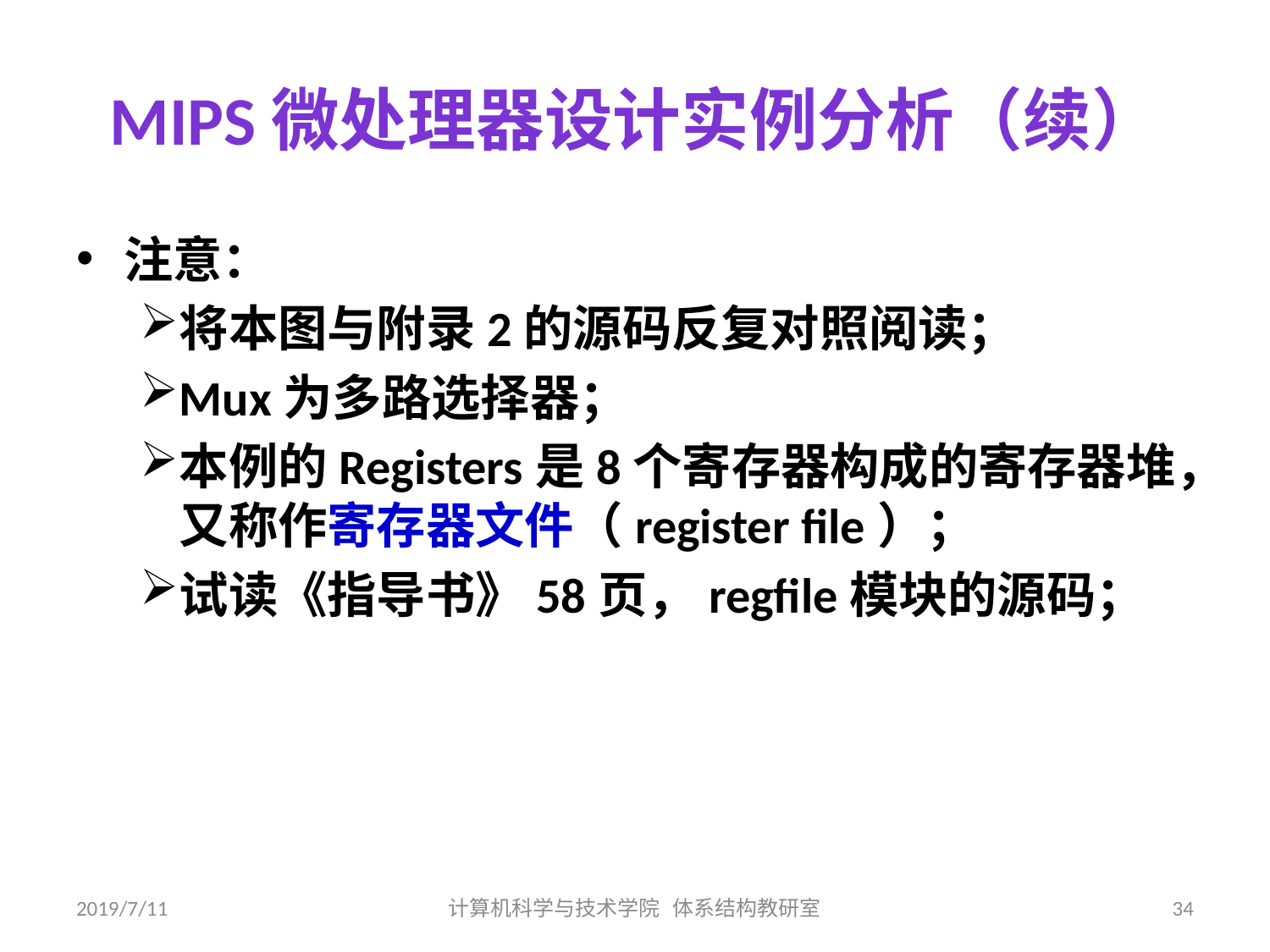

# MIPS微处理器设计实例分析（续）
注意：
将本图与附录2的源码反复对照阅读；
Mux为多路选择器；
本例的Registers是8个寄存器构成的寄存器堆，又称作寄存器文件（register file）；
试读《指导书》58页，regfile模块的源码；
2019/7/11
计算机科学与技术学院  体系结构教研室
34